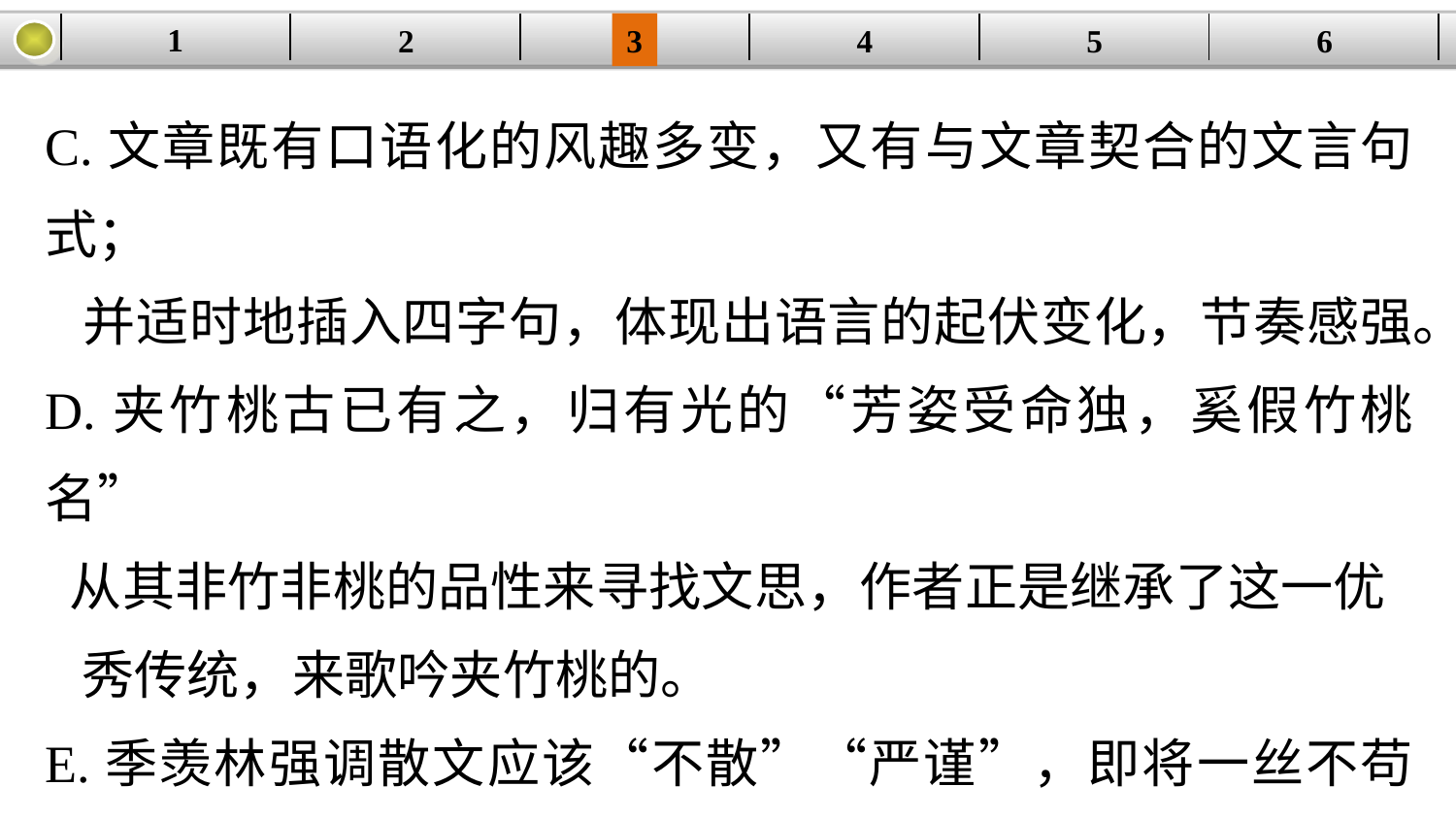

1
2
3
4
|  |  |  |  |  |  |
| --- | --- | --- | --- | --- | --- |
5
6

C.文章既有口语化的风趣多变，又有与文章契合的文言句式；
  并适时地插入四字句，体现出语言的起伏变化，节奏感强。
D.夹竹桃古已有之，归有光的“芳姿受命独，奚假竹桃名”
 从其非竹非桃的品性来寻找文思，作者正是继承了这一优
  秀传统，来歌吟夹竹桃的。
E.季羡林强调散文应该“不散”“严谨”，即将一丝不苟的
  严谨结构及对生活的经验、生命的独特体验传达给读者。
  本文鲜明地体现了这一原则。